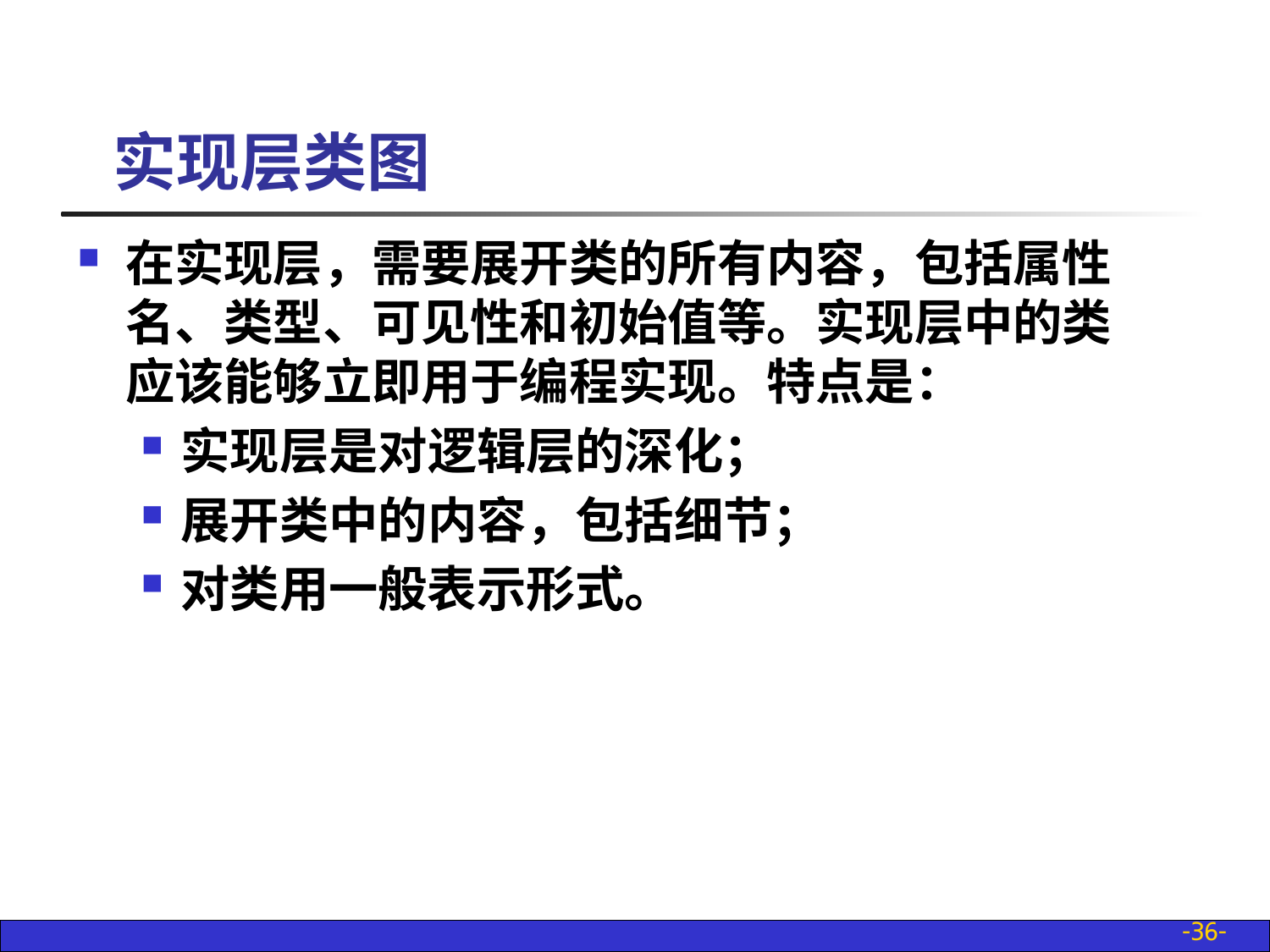

实现层类图
在实现层，需要展开类的所有内容，包括属性名、类型、可见性和初始值等。实现层中的类应该能够立即用于编程实现。特点是：
实现层是对逻辑层的深化；
展开类中的内容，包括细节；
对类用一般表示形式。

-36-